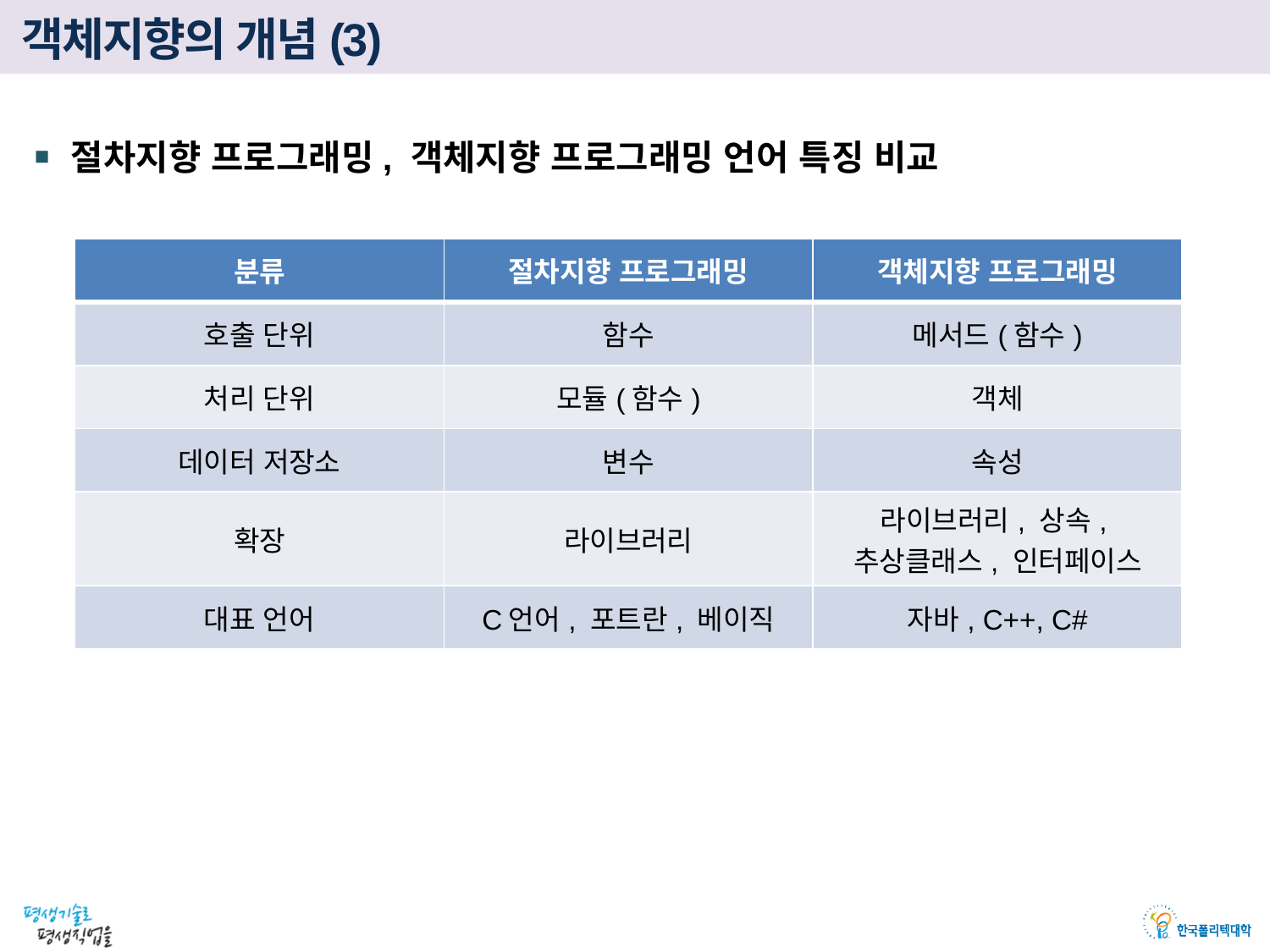

# 객체지향의 개념(3)
절차지향 프로그래밍, 객체지향 프로그래밍 언어 특징 비교

| 분류 | 절차지향 프로그래밍 | 객체지향 프로그래밍 |
| --- | --- | --- |
| 호출 단위 | 함수 | 메서드(함수) |
| 처리 단위 | 모듈(함수) | 객체 |
| 데이터 저장소 | 변수 | 속성 |
| 확장 | 라이브러리 | 라이브러리, 상속, 추상클래스, 인터페이스 |
| 대표 언어 | C언어, 포트란, 베이직 | 자바, C++, C# |